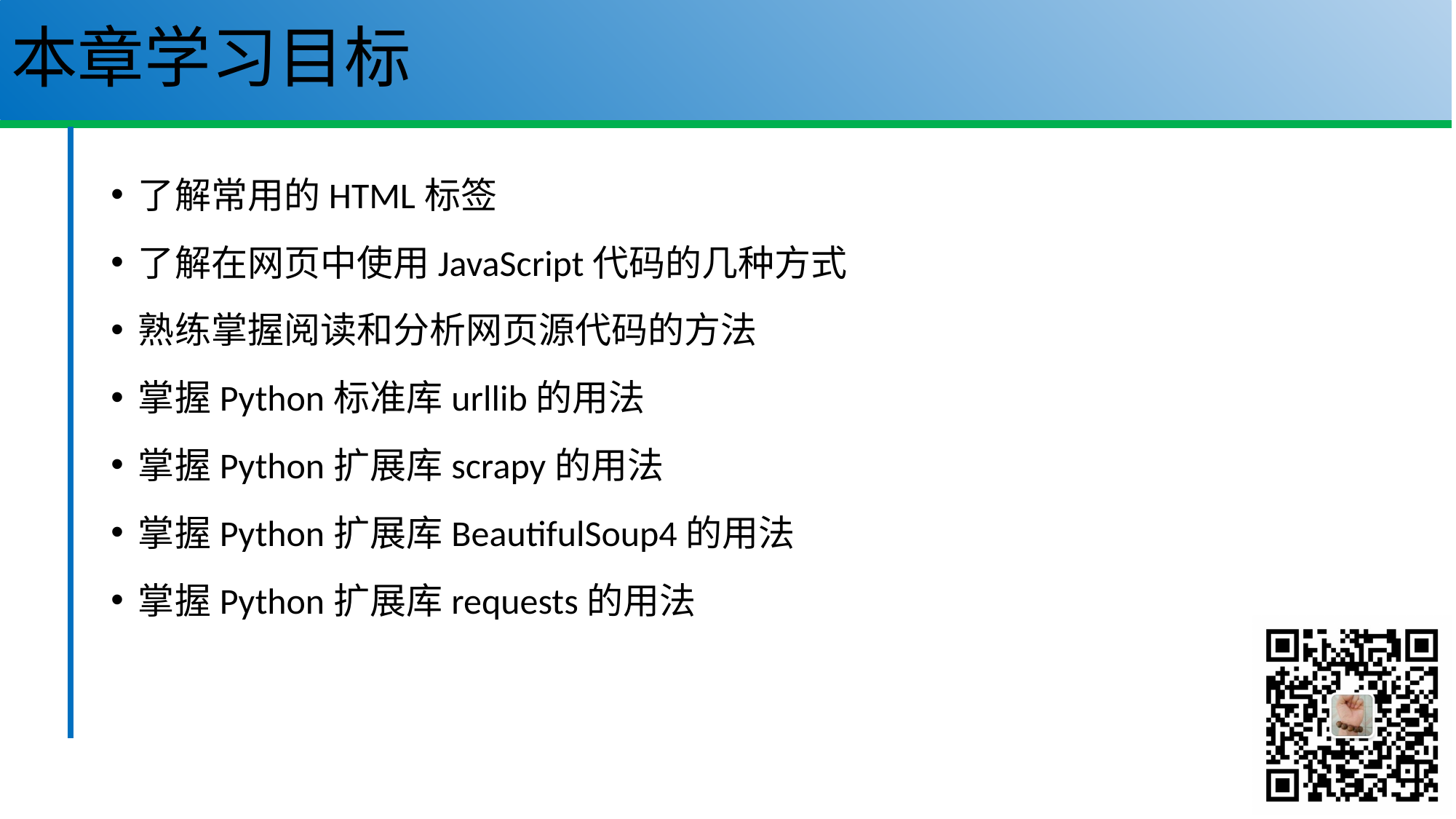

# 本章学习目标
了解常用的HTML标签
了解在网页中使用JavaScript代码的几种方式
熟练掌握阅读和分析网页源代码的方法
掌握Python标准库urllib的用法
掌握Python扩展库scrapy的用法
掌握Python扩展库BeautifulSoup4的用法
掌握Python扩展库requests的用法
2